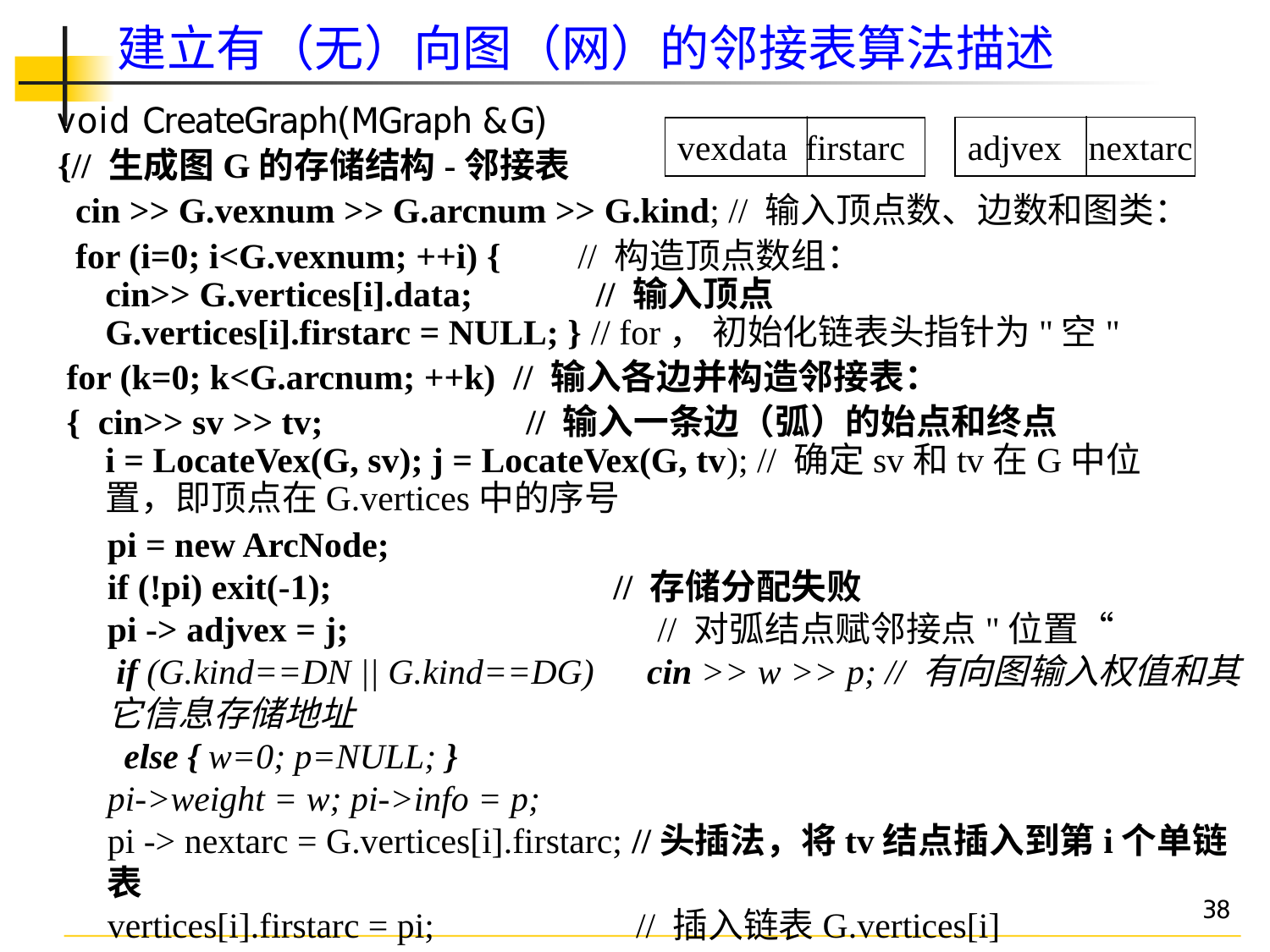

# 建立有（无）向图（网）的邻接表算法描述
void CreateGraph(MGraph &G)
{// 生成图G的存储结构-邻接表
  cin >> G.vexnum >> G.arcnum >> G.kind; // 输入顶点数、边数和图类：
  for (i=0; i<G.vexnum; ++i) { 　  // 构造顶点数组：
cin>> G.vertices[i].data;　　　// 输入顶点
G.vertices[i].firstarc = NULL; } // for， 初始化链表头指针为"空"
 for (k=0; k<G.arcnum; ++k)  // 输入各边并构造邻接表：
 {  cin>> sv >> tv; 　　　　　// 输入一条边（弧）的始点和终点
i = LocateVex(G, sv); j = LocateVex(G, tv); // 确定sv和tv在G中位置，即顶点在G.vertices中的序号

adjvex   nextarc

vexdata  firstarc
pi = new ArcNode;
if (!pi) exit(-1); 　　　　　　　 // 存储分配失败
pi -> adjvex = j; 　　　　　　　　// 对弧结点赋邻接点"位置“
 if (G.kind==DN || G.kind==DG)　cin >> w >> p; // 有向图输入权值和其它信息存储地址
 else { w=0; p=NULL; }
pi->weight = w; pi->info = p;
pi -> nextarc = G.vertices[i].firstarc; //头插法，将tv结点插入到第i个单链表
vertices[i].firstarc = pi;　　　          // 插入链表G.vertices[i]
38